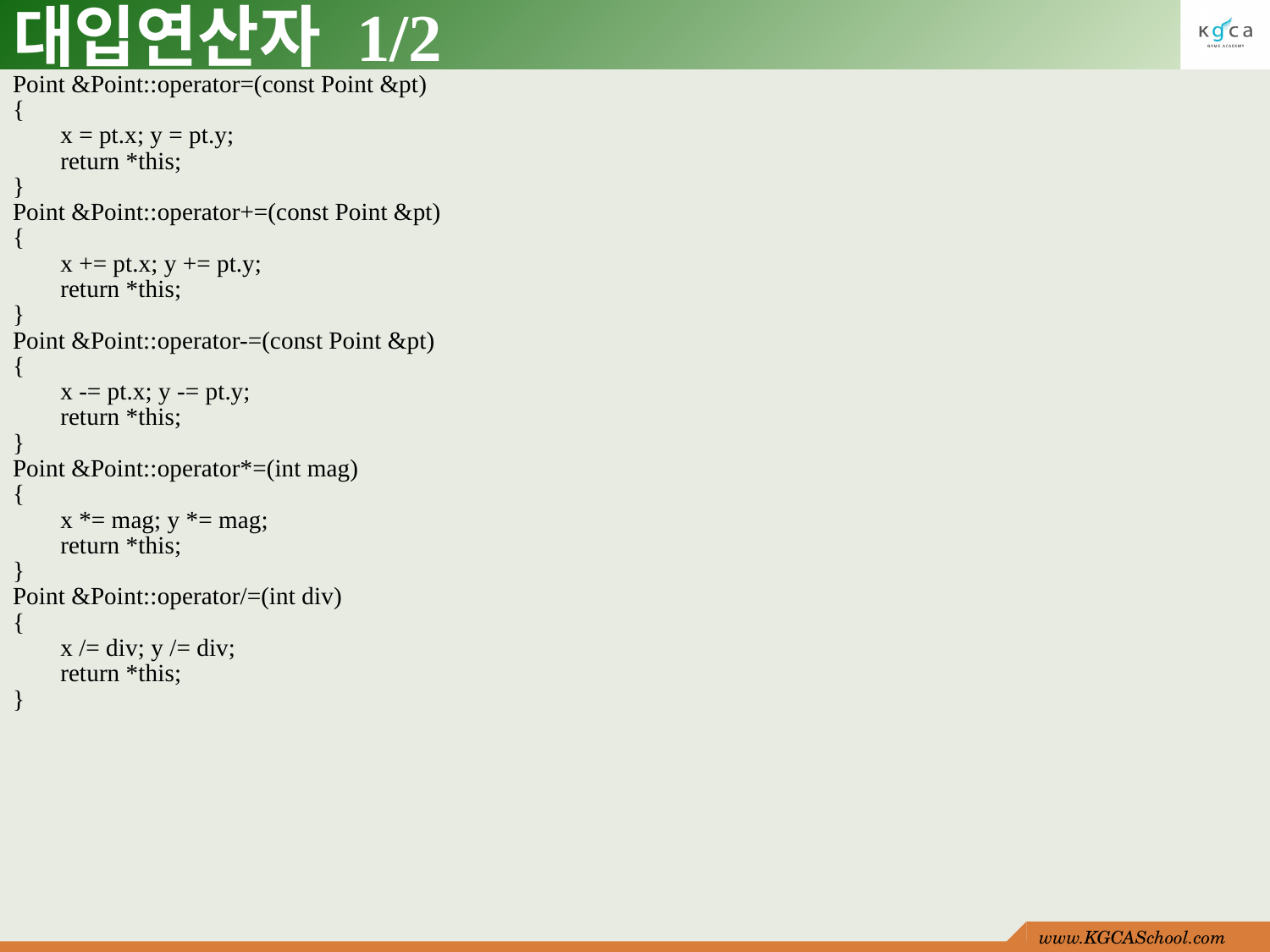

# 대입연산자 1/2
Point &Point::operator=(const Point &pt)
{
	x = pt.x; y = pt.y;
	return *this;
}
Point &Point::operator+=(const Point &pt)
{
	x += pt.x; y += pt.y;
	return *this;
}
Point &Point::operator-=(const Point &pt)
{
	x -= pt.x; y -= pt.y;
	return *this;
}
Point &Point::operator*=(int mag)
{
	x *= mag; y *= mag;
	return *this;
}
Point &Point::operator/=(int div)
{
	x /= div; y /= div;
	return *this;
}